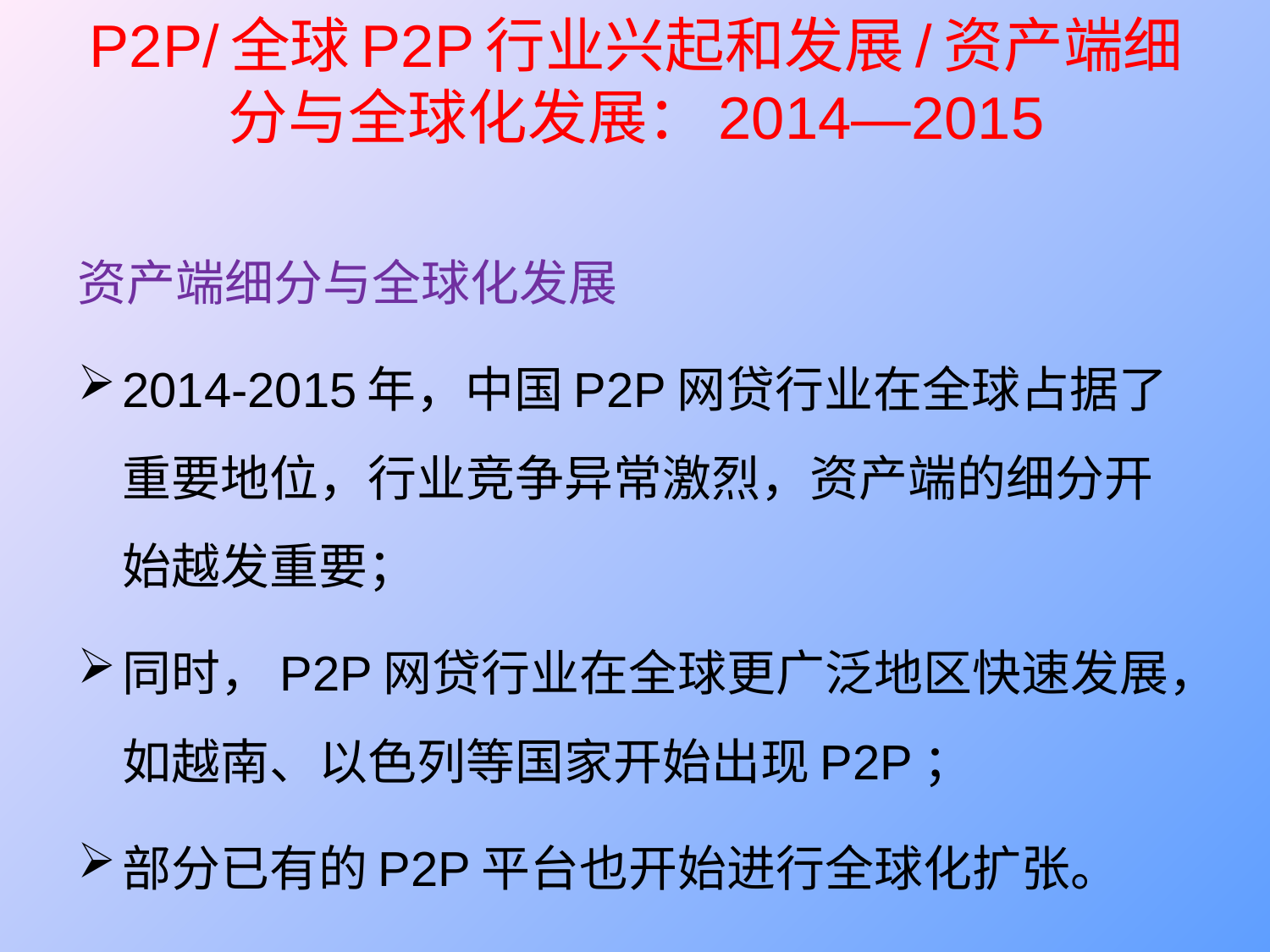

# P2P/全球P2P行业兴起和发展/资产端细分与全球化发展：2014—2015
资产端细分与全球化发展
2014-2015年，中国P2P网贷行业在全球占据了重要地位，行业竞争异常激烈，资产端的细分开始越发重要；
同时，P2P网贷行业在全球更广泛地区快速发展，如越南、以色列等国家开始出现P2P；
部分已有的P2P平台也开始进行全球化扩张。